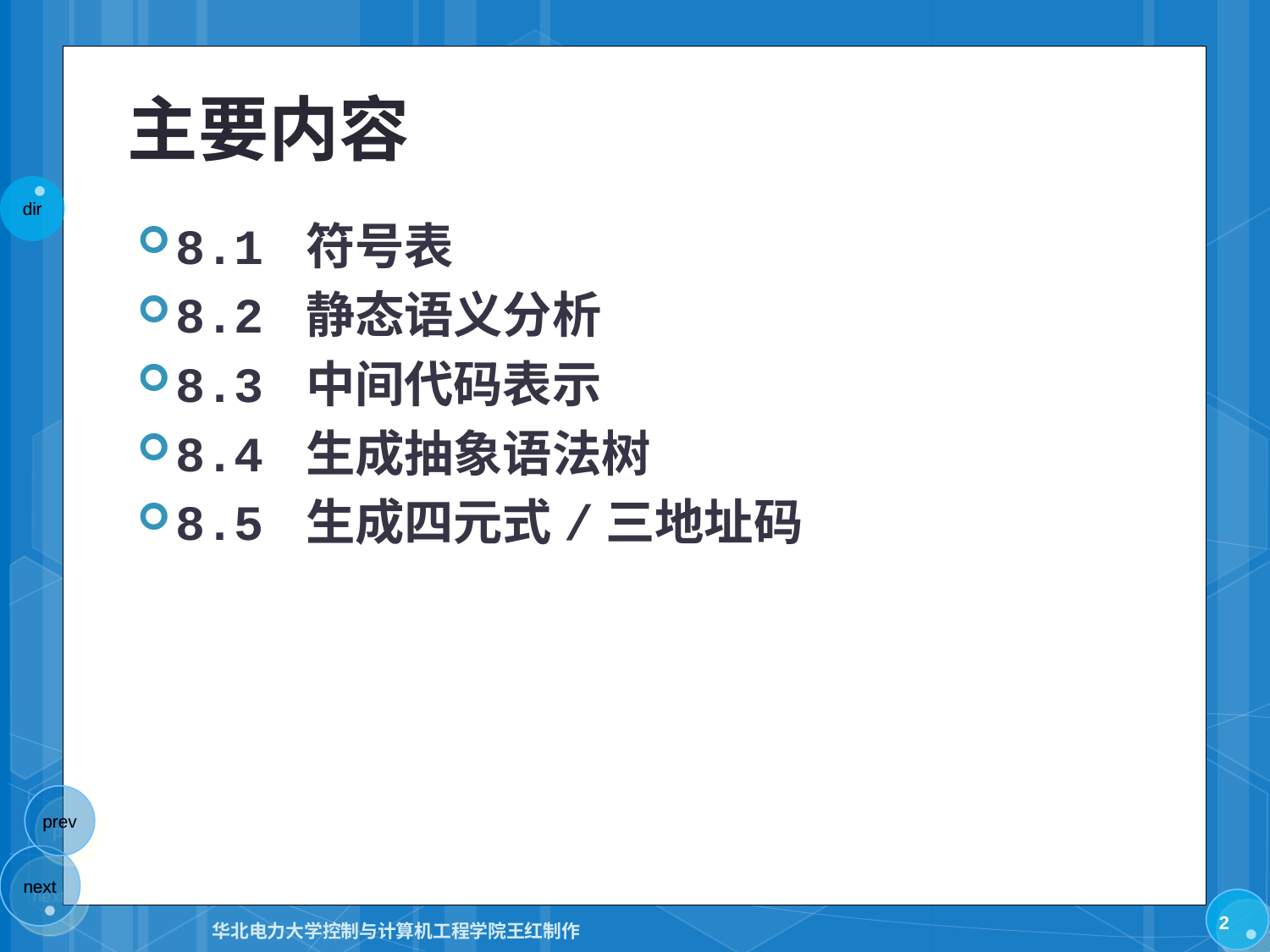

# 主要内容
8.1 符号表
8.2 静态语义分析
8.3 中间代码表示
8.4 生成抽象语法树
8.5 生成四元式/三地址码

2
华北电力大学控制与计算机工程学院王红制作